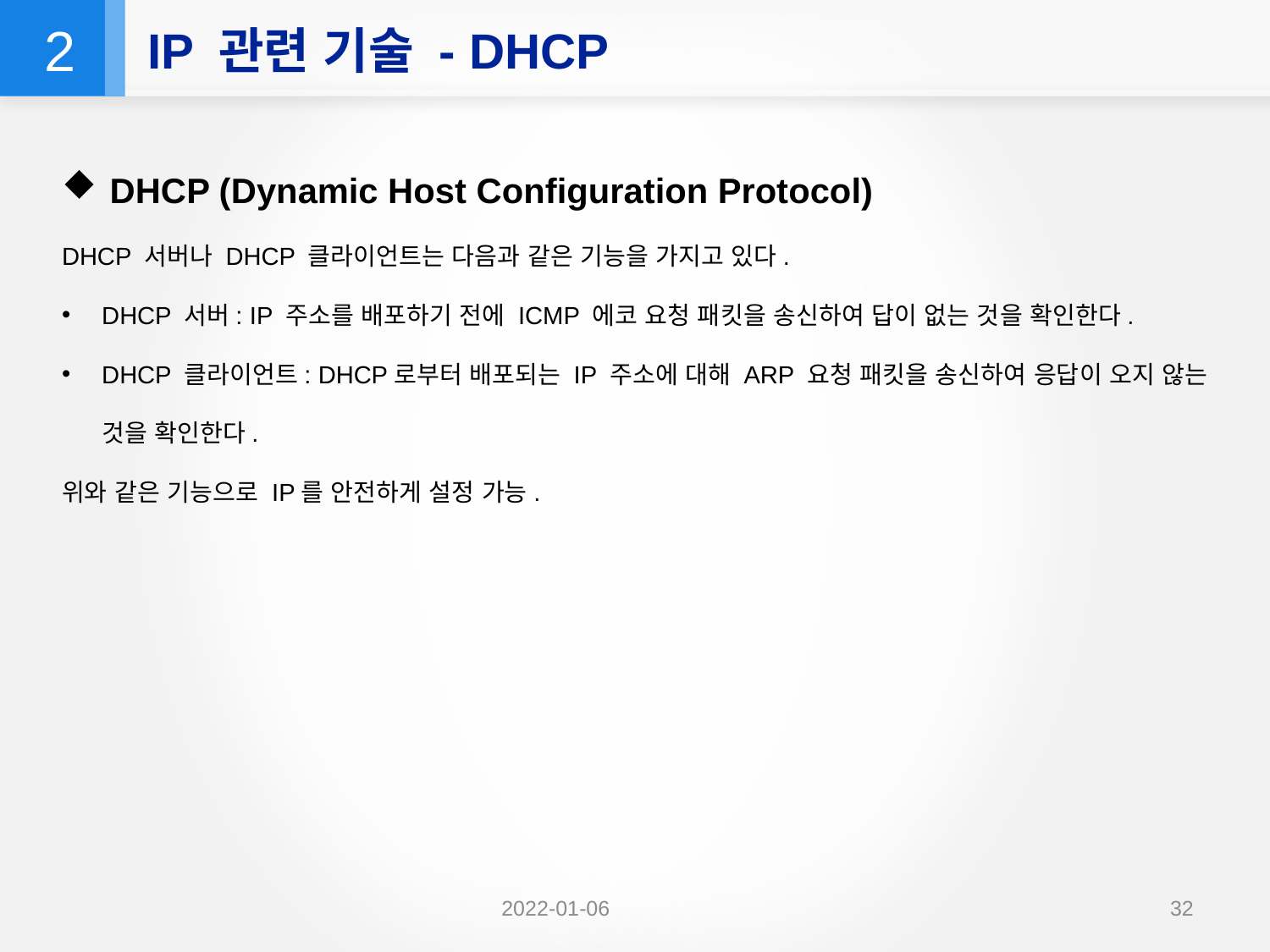

2
IP 관련 기술 - DHCP
DHCP (Dynamic Host Configuration Protocol)
DHCP 서버나 DHCP 클라이언트는 다음과 같은 기능을 가지고 있다.
DHCP 서버: IP 주소를 배포하기 전에 ICMP 에코 요청 패킷을 송신하여 답이 없는 것을 확인한다.
DHCP 클라이언트: DHCP로부터 배포되는 IP 주소에 대해 ARP 요청 패킷을 송신하여 응답이 오지 않는 것을 확인한다.
위와 같은 기능으로 IP를 안전하게 설정 가능.
2022-01-06
32